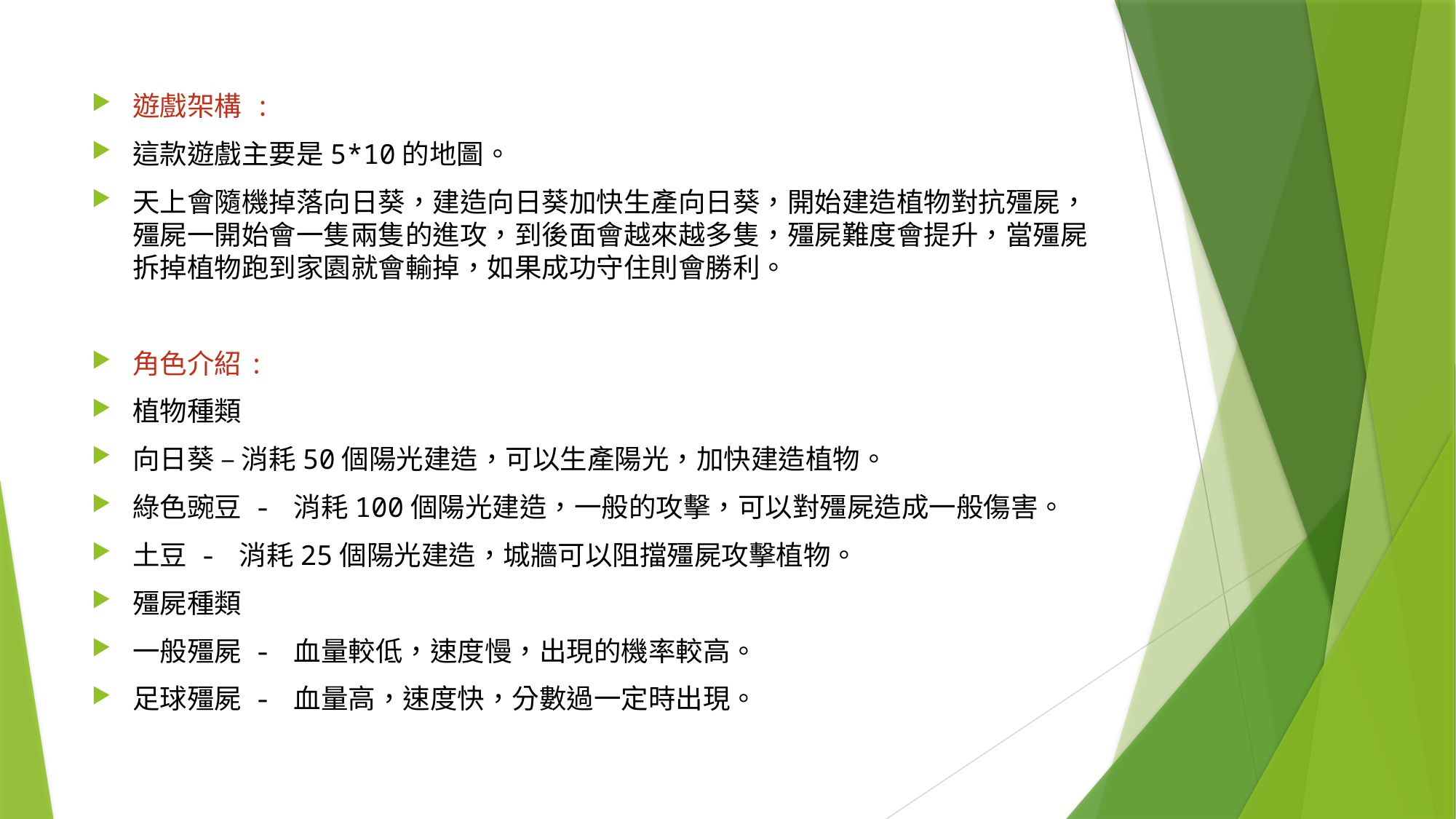

遊戲架構 :
這款遊戲主要是5*10的地圖。
天上會隨機掉落向日葵，建造向日葵加快生產向日葵，開始建造植物對抗殭屍，殭屍一開始會一隻兩隻的進攻，到後面會越來越多隻，殭屍難度會提升，當殭屍拆掉植物跑到家園就會輸掉，如果成功守住則會勝利。

角色介紹:
植物種類
向日葵 – 消耗50個陽光建造，可以生產陽光，加快建造植物。
綠色豌豆 - 消耗100個陽光建造，一般的攻擊，可以對殭屍造成一般傷害。
土豆 - 消耗25個陽光建造，城牆可以阻擋殭屍攻擊植物。
殭屍種類
一般殭屍 - 血量較低，速度慢，出現的機率較高。
足球殭屍 - 血量高，速度快，分數過一定時出現。

#